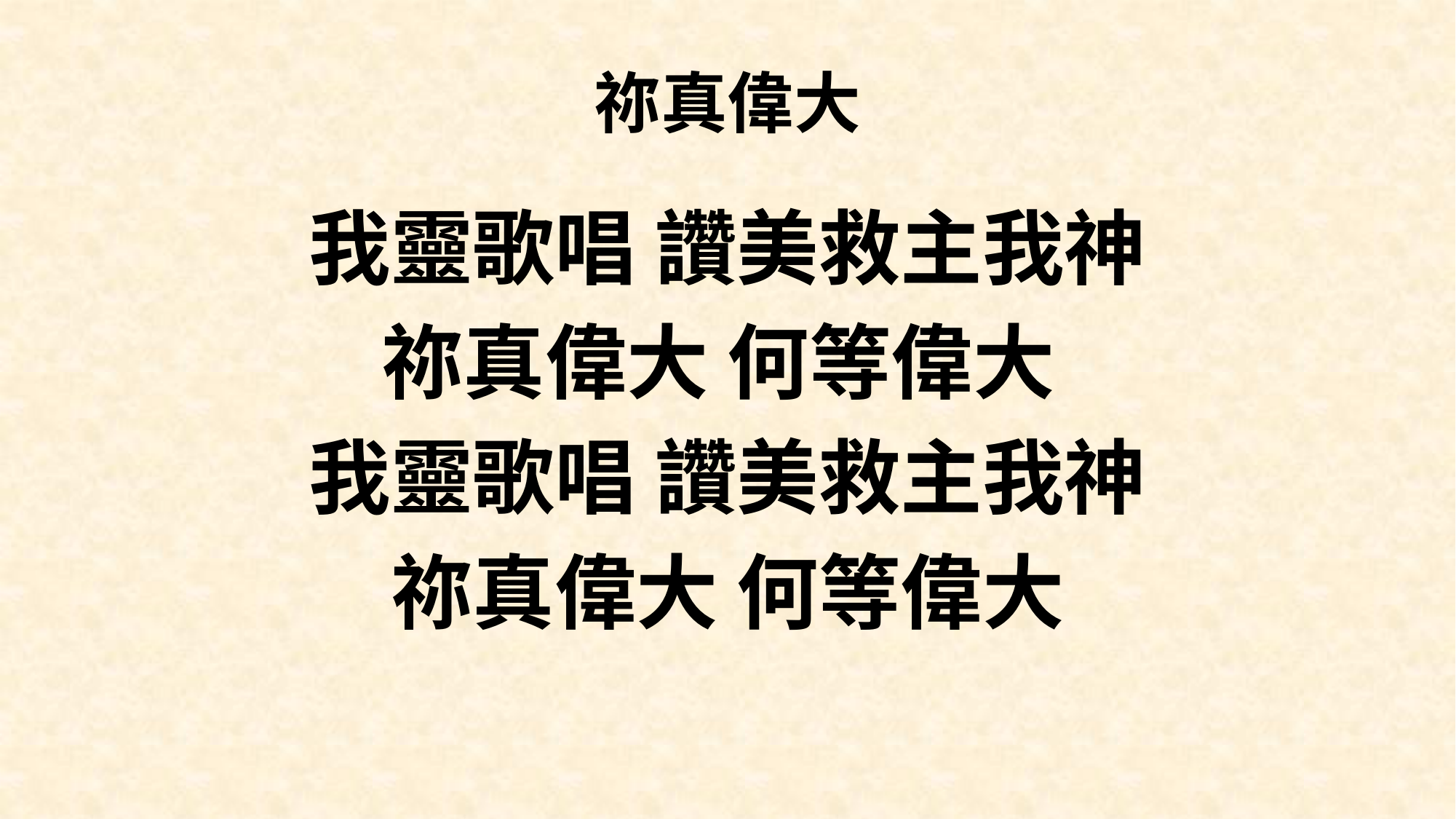

# 祢真偉大
我靈歌唱 讚美救主我神
祢真偉大 何等偉大
我靈歌唱 讚美救主我神
祢真偉大 何等偉大